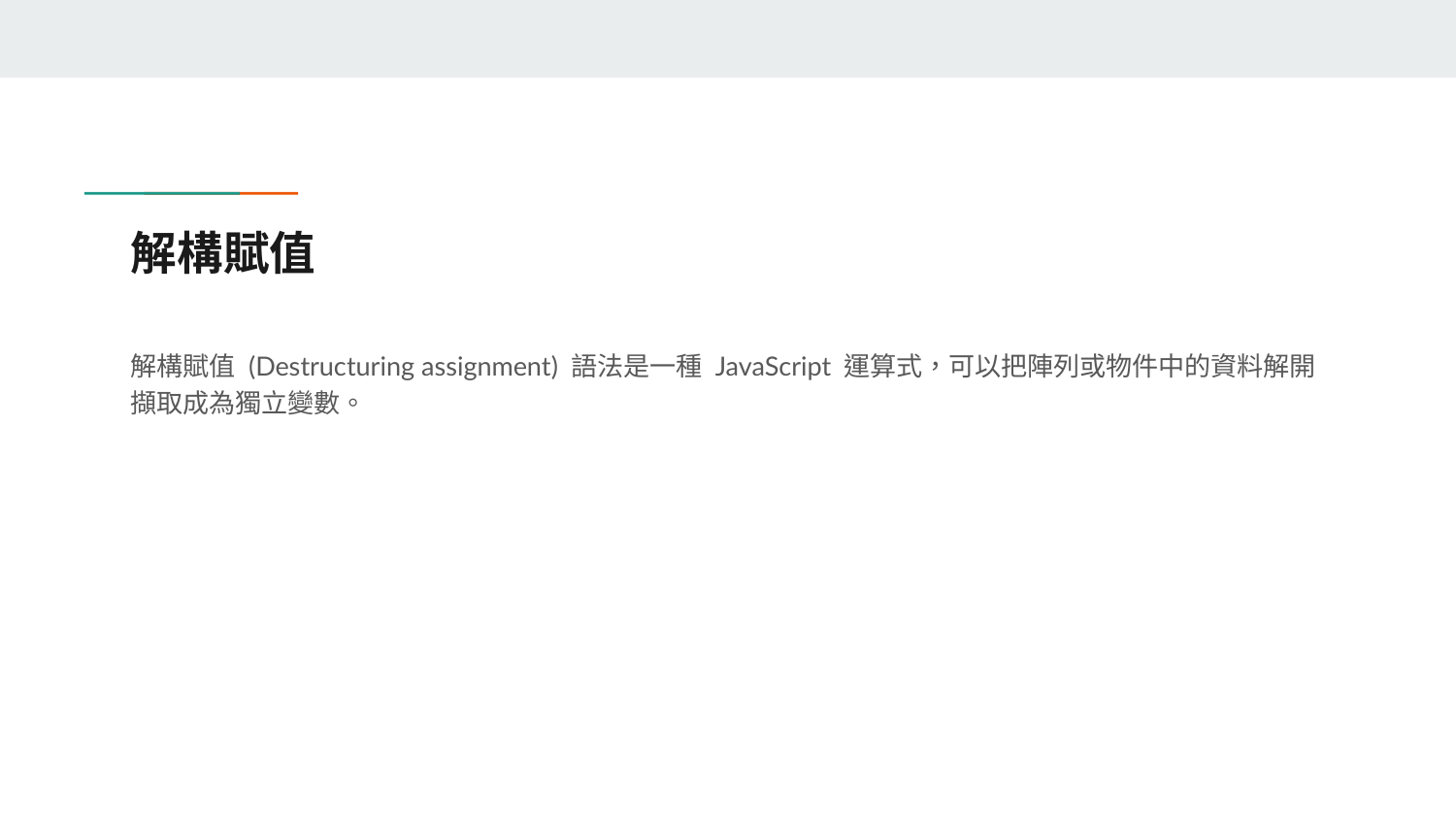

# 解構賦值
解構賦值 (Destructuring assignment) 語法是一種 JavaScript 運算式，可以把陣列或物件中的資料解開擷取成為獨立變數。